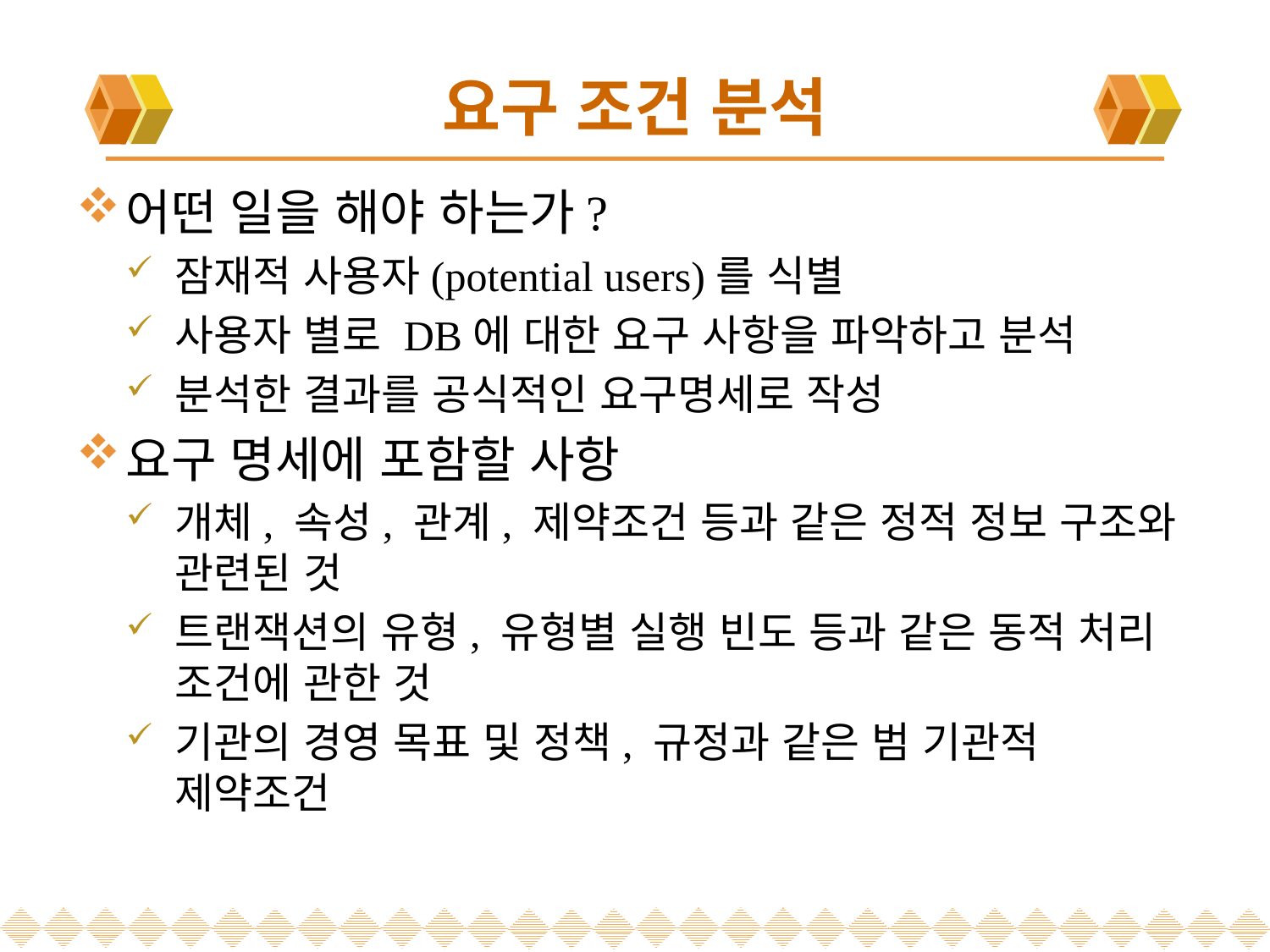

# 요구 조건 분석
어떤 일을 해야 하는가?
잠재적 사용자(potential users)를 식별
사용자 별로 DB에 대한 요구 사항을 파악하고 분석
분석한 결과를 공식적인 요구명세로 작성
요구 명세에 포함할 사항
개체, 속성, 관계, 제약조건 등과 같은 정적 정보 구조와 관련된 것
트랜잭션의 유형, 유형별 실행 빈도 등과 같은 동적 처리 조건에 관한 것
기관의 경영 목표 및 정책, 규정과 같은 범 기관적 제약조건